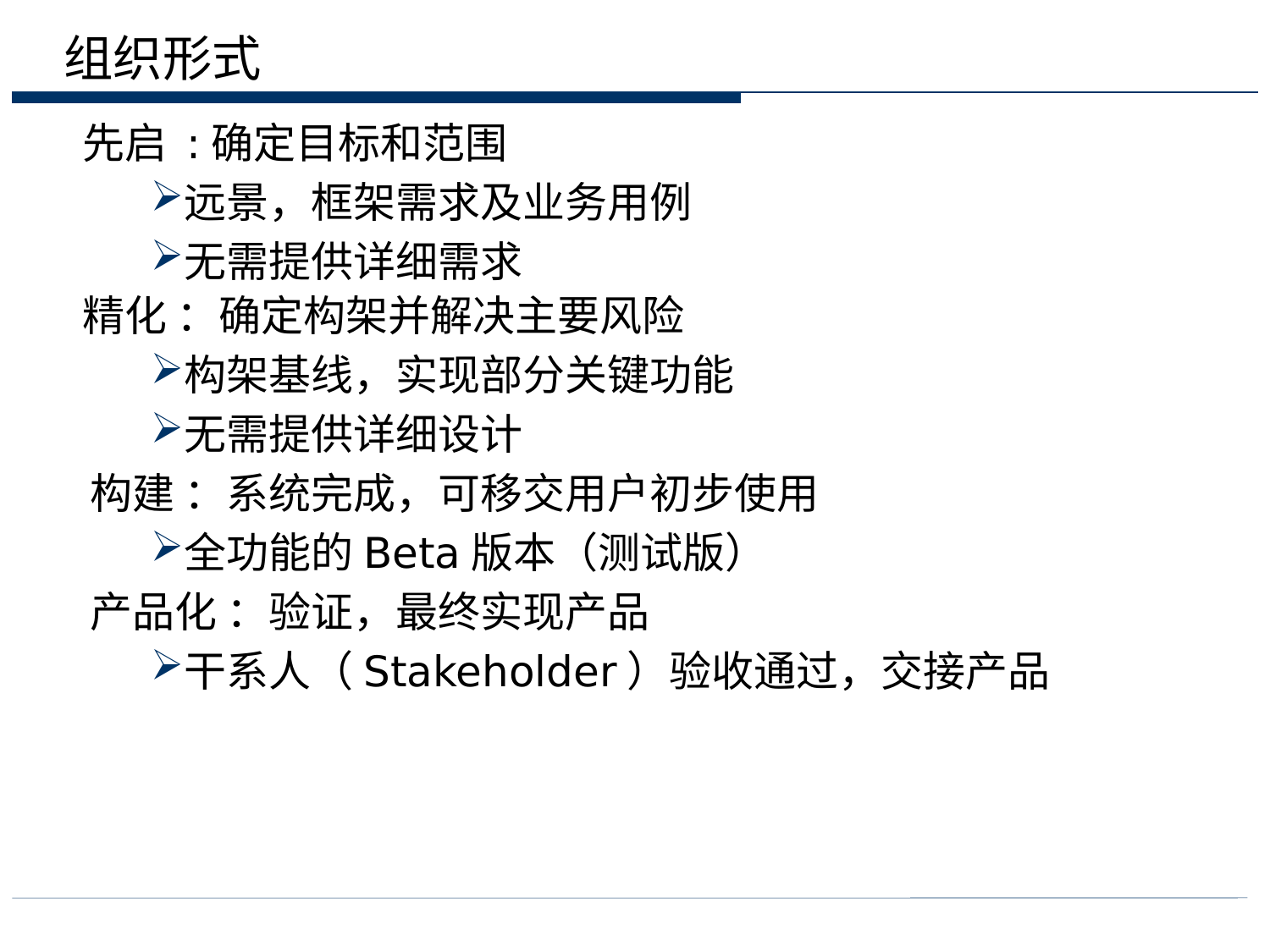

# 组织形式
     先启 :确定目标和范围
远景，框架需求及业务用例
无需提供详细需求
     精化 ：确定构架并解决主要风险
构架基线，实现部分关键功能
无需提供详细设计
构建 ：系统完成，可移交用户初步使用
全功能的Beta版本（测试版）
产品化 ：验证，最终实现产品
干系人（Stakeholder）验收通过，交接产品

24